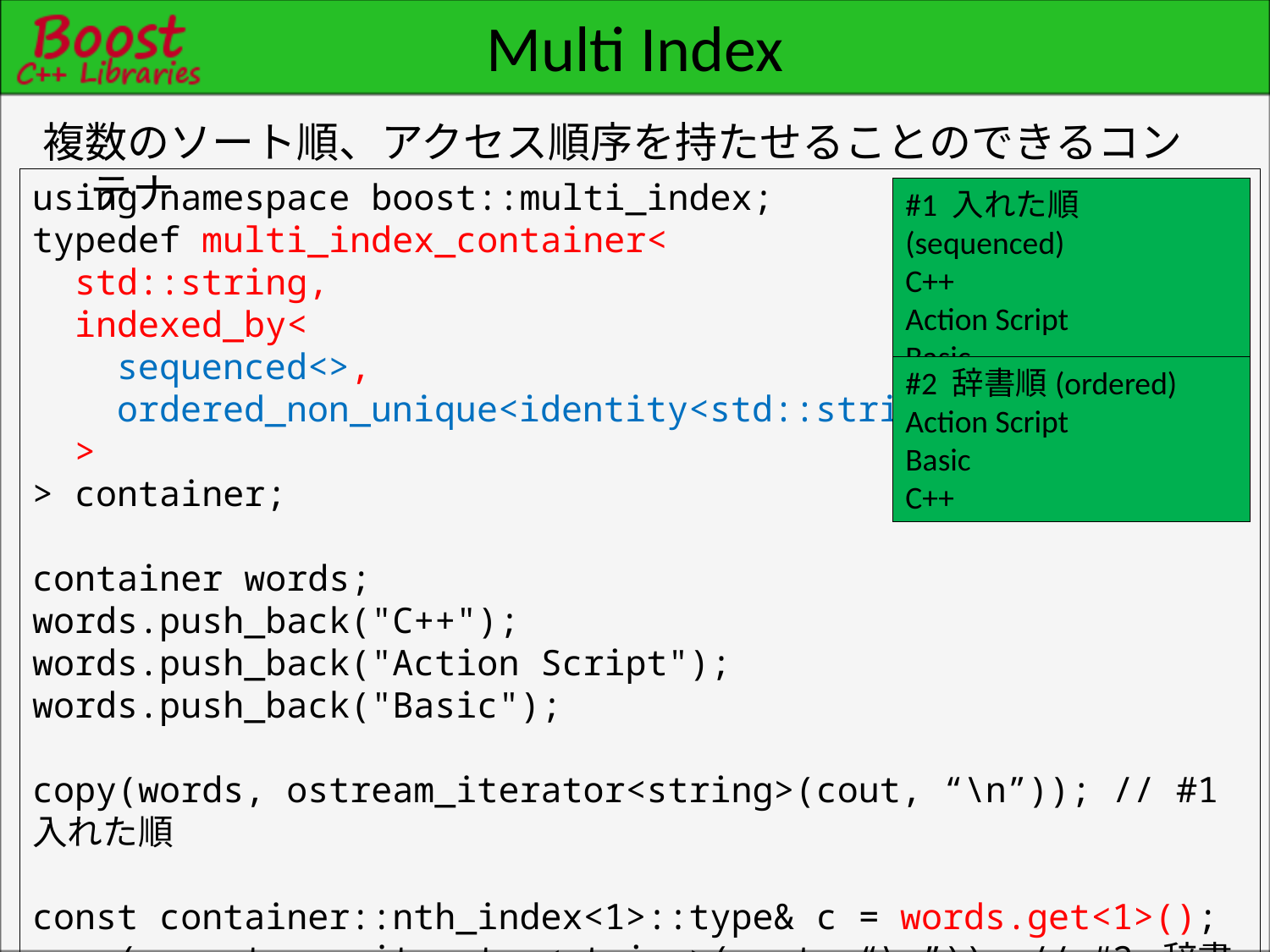

# Multi Index
複数のソート順、アクセス順序を持たせることのできるコンテナ
using namespace boost::multi_index;
typedef multi_index_container<
  std::string,
  indexed_by<
    sequenced<>,
    ordered_non_unique<identity<std::string> >
  >
> container;

container words;
words.push_back("C++");
words.push_back("Action Script");
words.push_back("Basic");

copy(words, ostream_iterator<string>(cout, “\n”)); // #1 入れた順

const container::nth_index<1>::type& c = words.get<1>();
copy(c, ostream_iterator<string>(cout, “\n”)); // #2 辞書順
#1 入れた順(sequenced)
C++
Action Script
Basic
#2 辞書順(ordered)
Action Script
Basic
C++